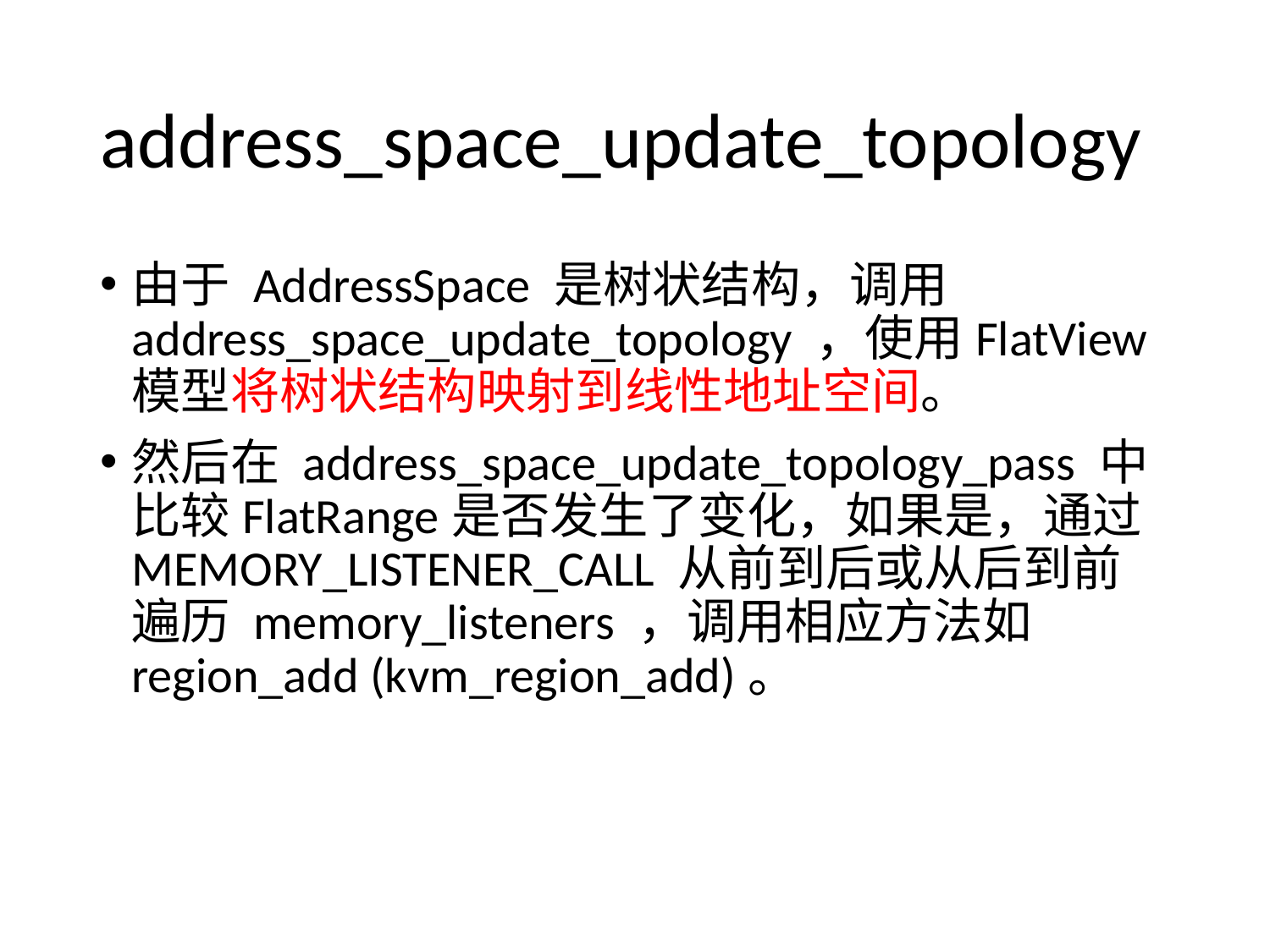

# address_space_update_topology
由于 AddressSpace 是树状结构，调用 address_space_update_topology ，使用FlatView模型将树状结构映射到线性地址空间。
然后在 address_space_update_topology_pass 中比较FlatRange是否发生了变化，如果是，通过 MEMORY_LISTENER_CALL 从前到后或从后到前遍历 memory_listeners ，调用相应方法如 region_add (kvm_region_add)。